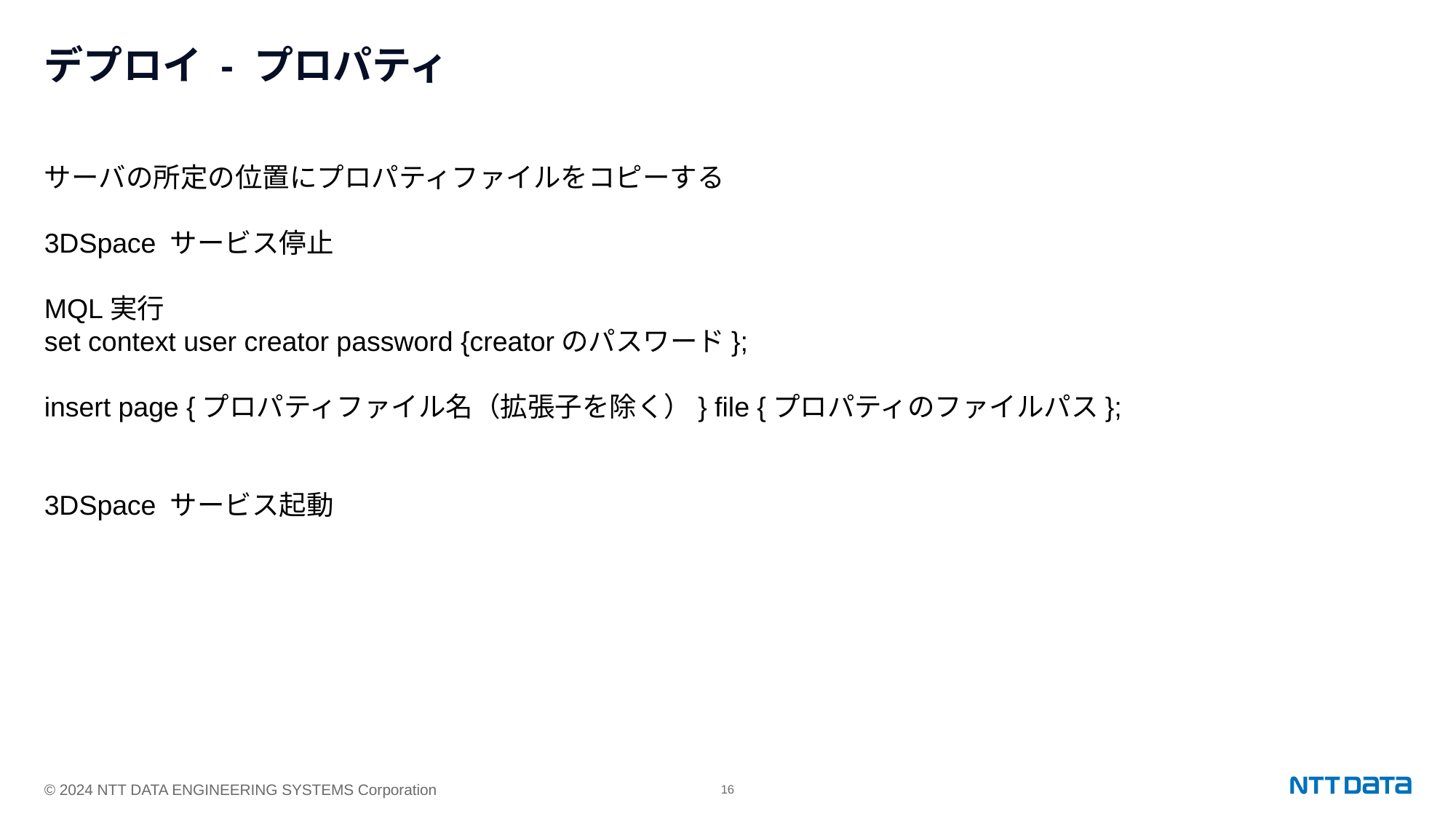

# デプロイ - プロパティ
サーバの所定の位置にプロパティファイルをコピーする

3DSpace サービス停止

MQL実行
set context user creator password {creatorのパスワード};

insert page {プロパティファイル名（拡張子を除く）} file {プロパティのファイルパス};

3DSpace サービス起動